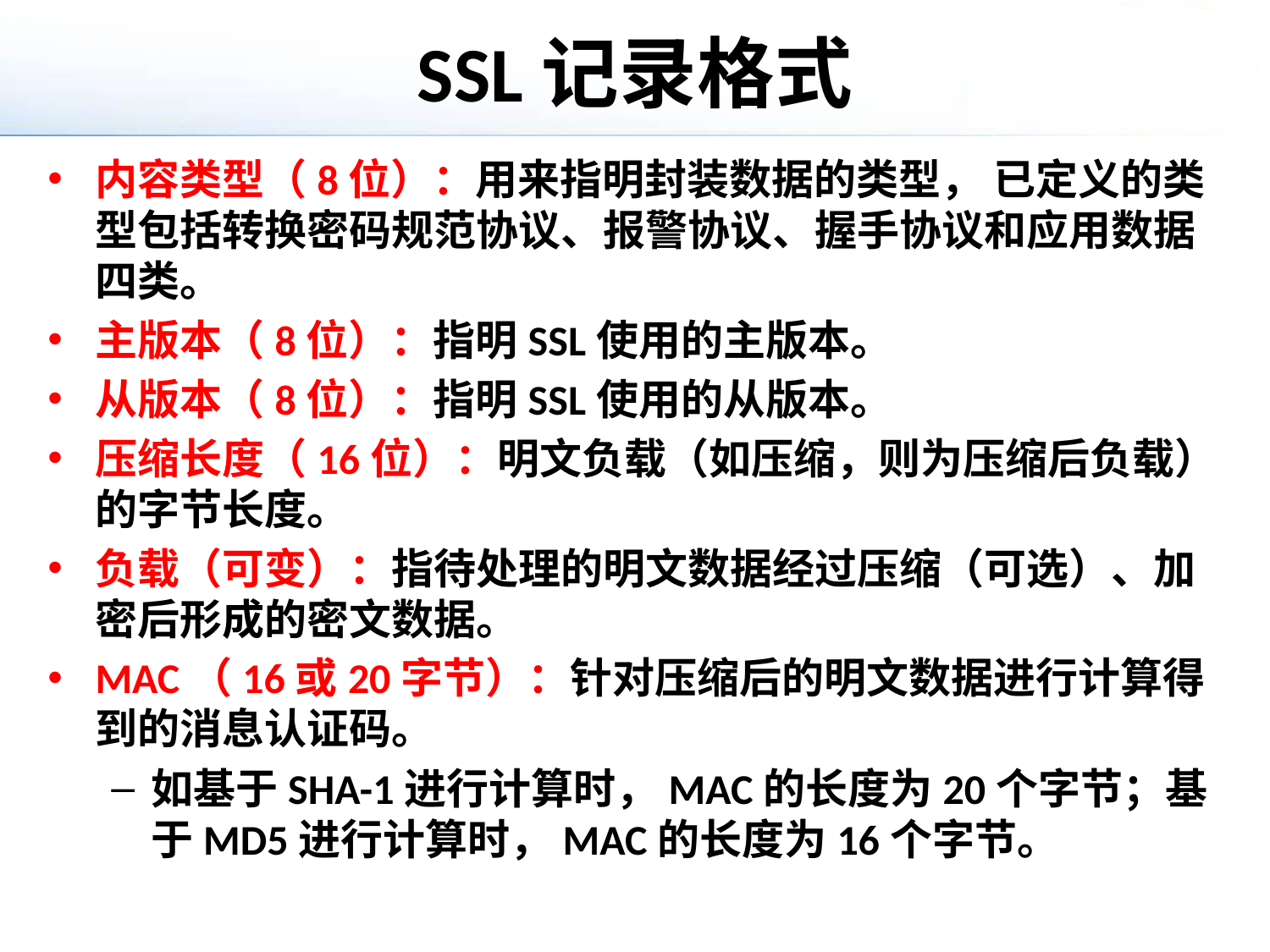

# SSL记录格式
内容类型（8位）：用来指明封装数据的类型， 已定义的类型包括转换密码规范协议、报警协议、握手协议和应用数据四类。
主版本（8位）：指明SSL使用的主版本。
从版本（8位）：指明SSL使用的从版本。
压缩长度（16位）：明文负载（如压缩，则为压缩后负载）的字节长度。
负载（可变）：指待处理的明文数据经过压缩（可选）、加密后形成的密文数据。
MAC（16或20字节）：针对压缩后的明文数据进行计算得到的消息认证码。
如基于SHA-1进行计算时，MAC的长度为20个字节；基于MD5进行计算时，MAC的长度为16个字节。